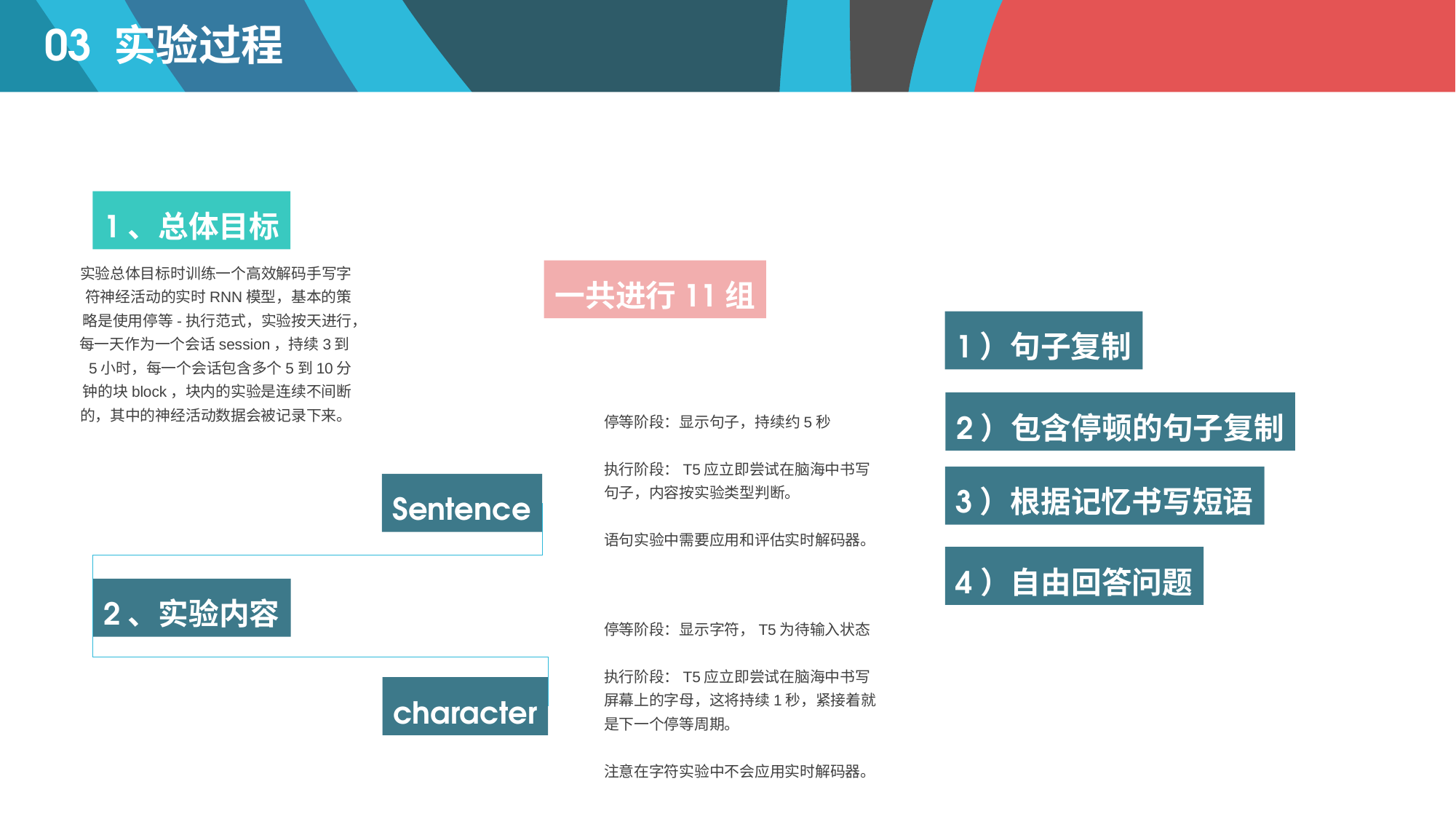

03 实验过程
1、总体目标
实验总体目标时训练一个高效解码手写字符神经活动的实时RNN模型，基本的策略是使用停等-执行范式，实验按天进行，每一天作为一个会话session，持续3到5小时，每一个会话包含多个5到10分钟的块block，块内的实验是连续不间断的，其中的神经活动数据会被记录下来。
一共进行11组
1）句子复制
2）包含停顿的句子复制
停等阶段：显示句子，持续约5秒

执行阶段：T5应立即尝试在脑海中书写句子，内容按实验类型判断。

语句实验中需要应用和评估实时解码器。
3）根据记忆书写短语
Sentence
4）自由回答问题
2、实验内容
停等阶段：显示字符，T5为待输入状态

执行阶段：T5应立即尝试在脑海中书写屏幕上的字母，这将持续1秒，紧接着就是下一个停等周期。

注意在字符实验中不会应用实时解码器。
character